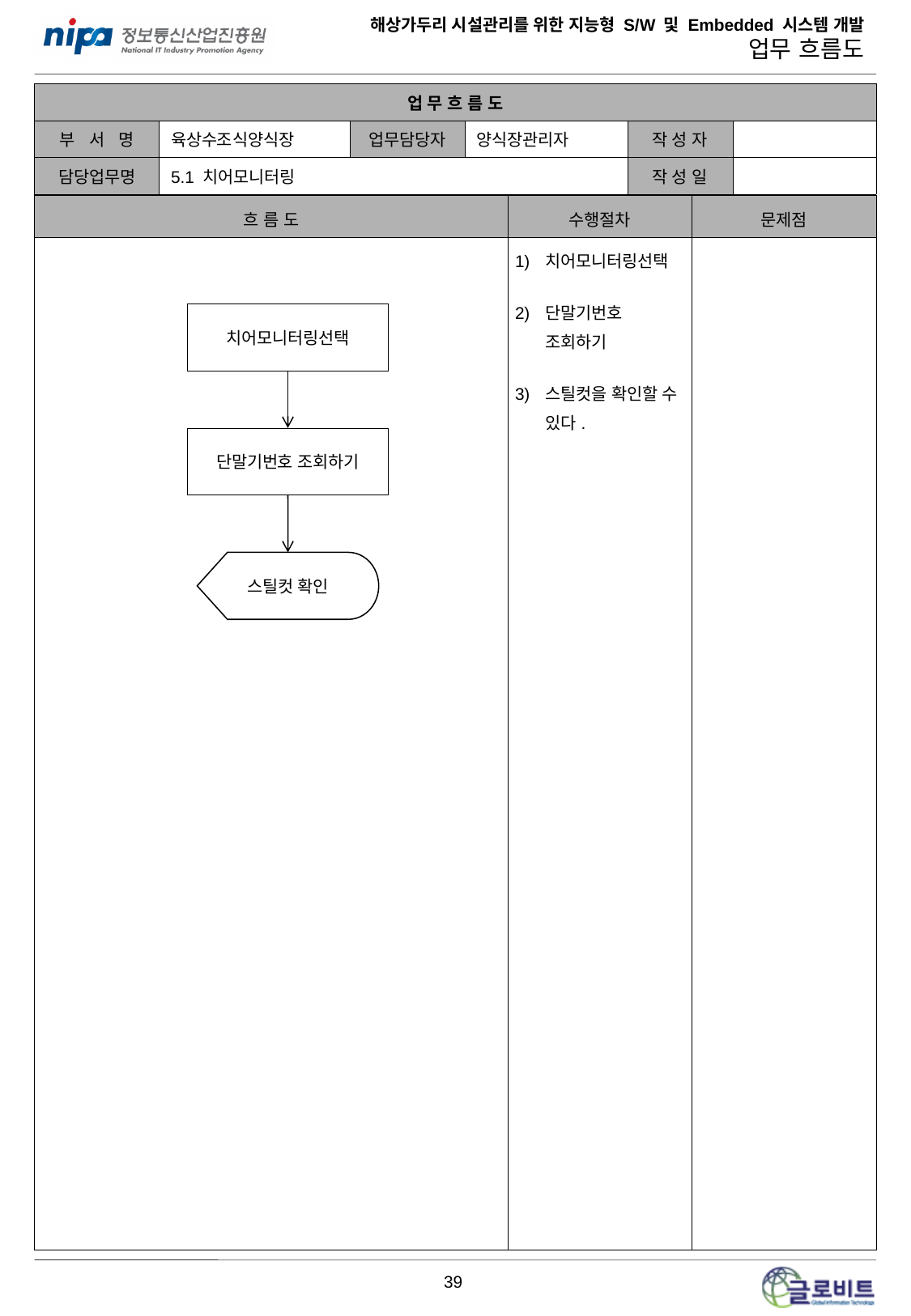

| 업 무 흐 름 도 |  |  |  |  |  |
| --- | --- | --- | --- | --- | --- |
| 부 서 명 | 육상수조식양식장 | 업무담당자 | 양식장관리자 | 작 성 자 |  |
| 담당업무명 | 5.1 치어모니터링 |  |  | 작 성 일 |  |
| 흐 름 도 | 수행절차 | 문제점 |
| --- | --- | --- |
|  | 치어모니터링선택 단말기번호 조회하기 스틸컷을 확인할 수 있다. |  |
치어모니터링선택
단말기번호 조회하기
스틸컷 확인